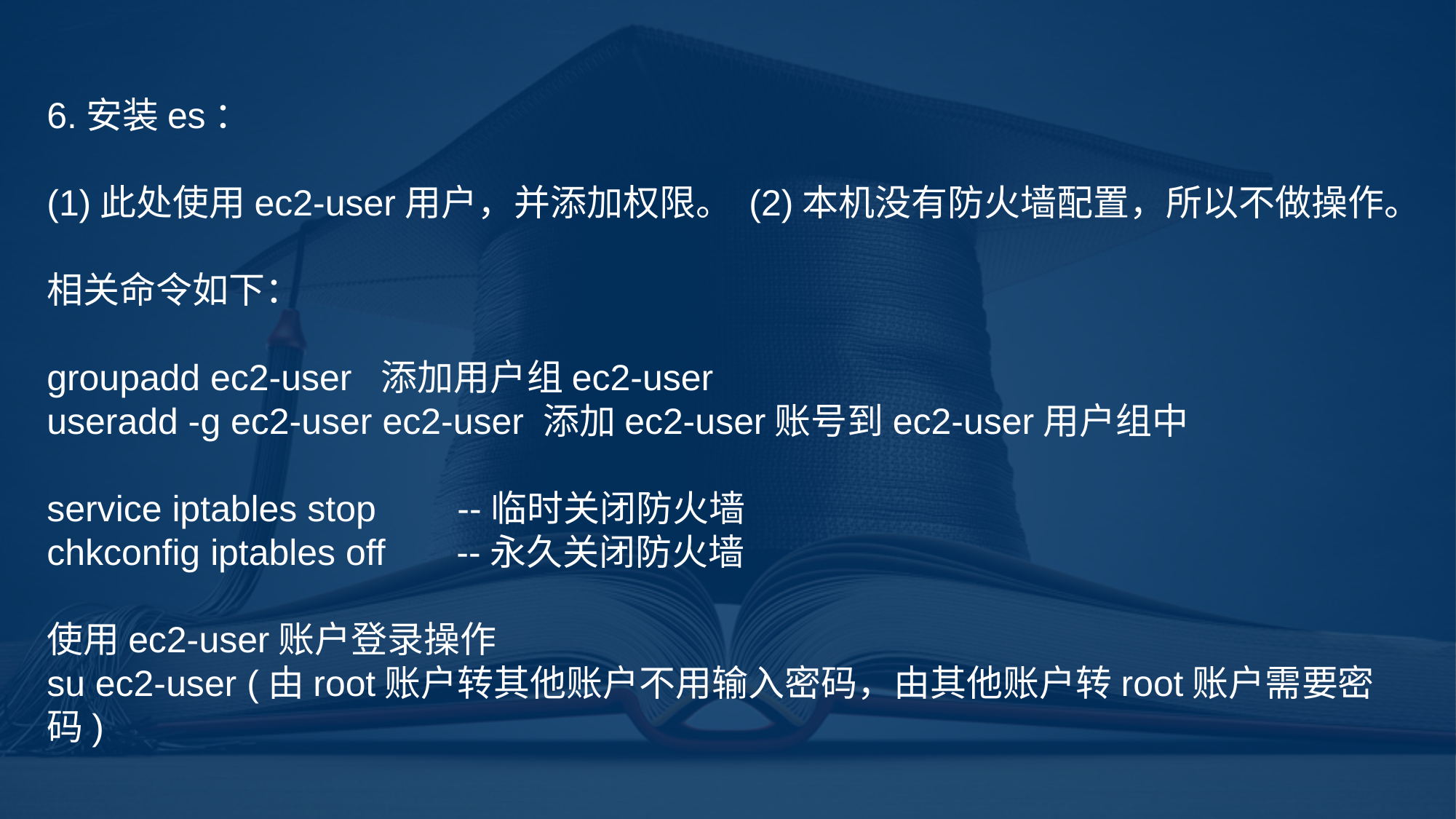

6.安装es：

(1)此处使用ec2-user用户，并添加权限。 (2)本机没有防火墙配置，所以不做操作。

相关命令如下：

groupadd ec2-user  添加用户组ec2-user
useradd -g ec2-user ec2-user 添加ec2-user账号到ec2-user用户组中

service iptables stop        --临时关闭防火墙
chkconfig iptables off       --永久关闭防火墙

使用ec2-user账户登录操作
su ec2-user (由root账户转其他账户不用输入密码，由其他账户转root账户需要密码)